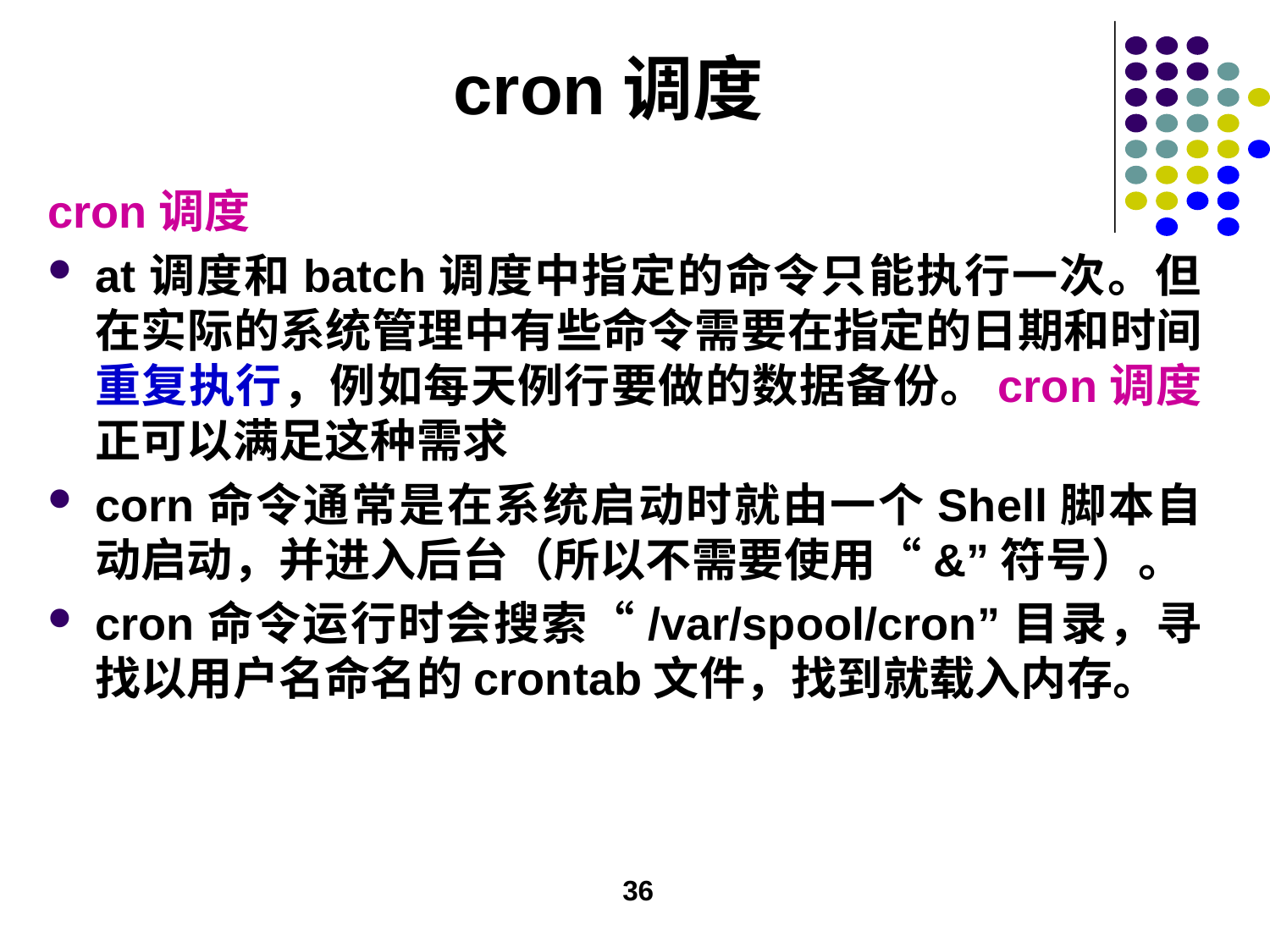

cron调度
cron调度
at调度和batch调度中指定的命令只能执行一次。但在实际的系统管理中有些命令需要在指定的日期和时间重复执行，例如每天例行要做的数据备份。cron调度正可以满足这种需求
corn命令通常是在系统启动时就由一个Shell脚本自动启动，并进入后台（所以不需要使用“&”符号）。
cron命令运行时会搜索“/var/spool/cron”目录，寻找以用户名命名的crontab文件，找到就载入内存。
36